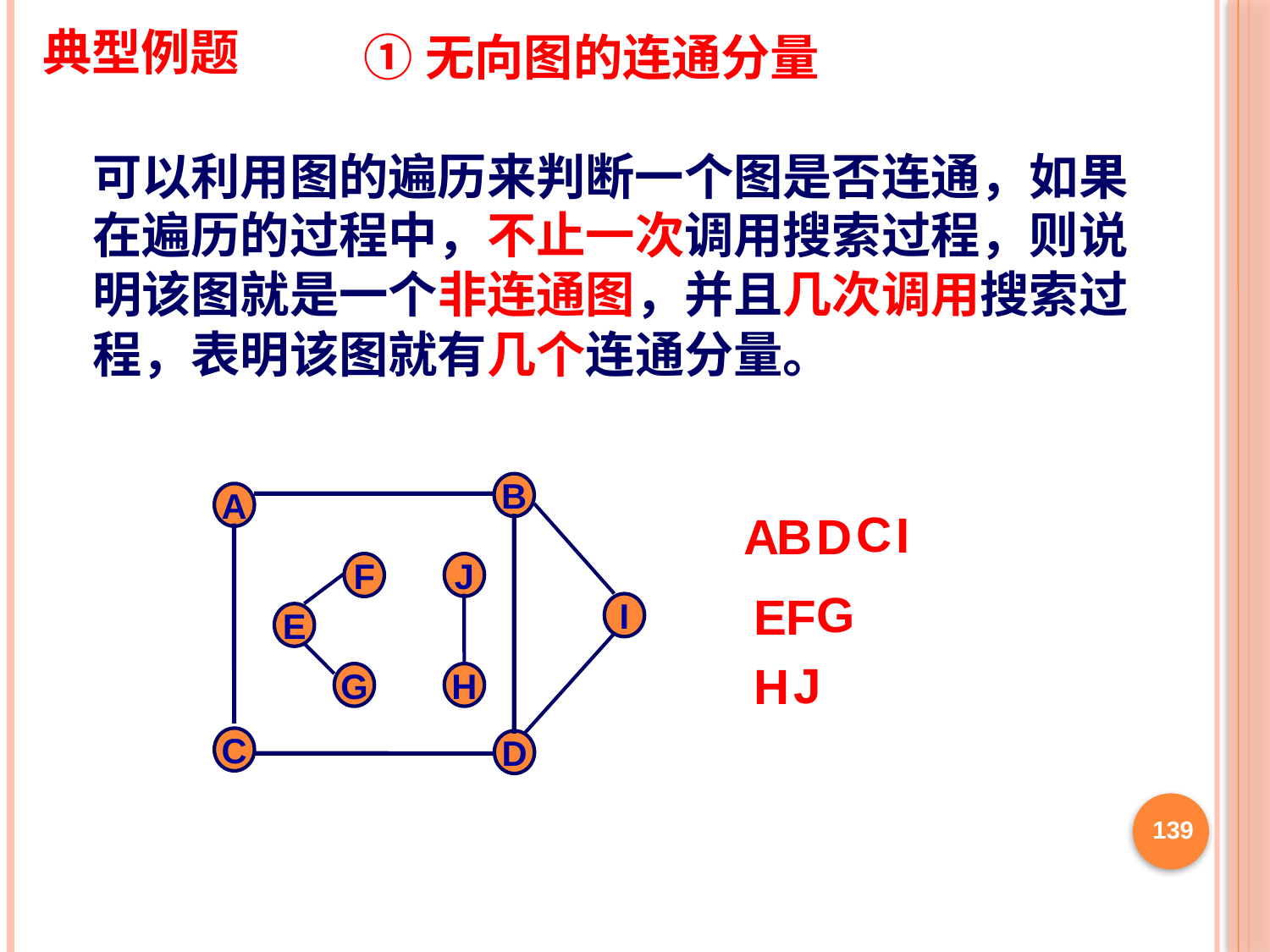

# 典型例题
①无向图的连通分量
可以利用图的遍历来判断一个图是否连通，如果
在遍历的过程中，不止一次调用搜索过程，则说
明该图就是一个非连通图，并且几次调用搜索过
程，表明该图就有几个连通分量。
B
A

F
J

I
E

G
H
C
D

C
I
A
B
D
G
E
F
J
H
139